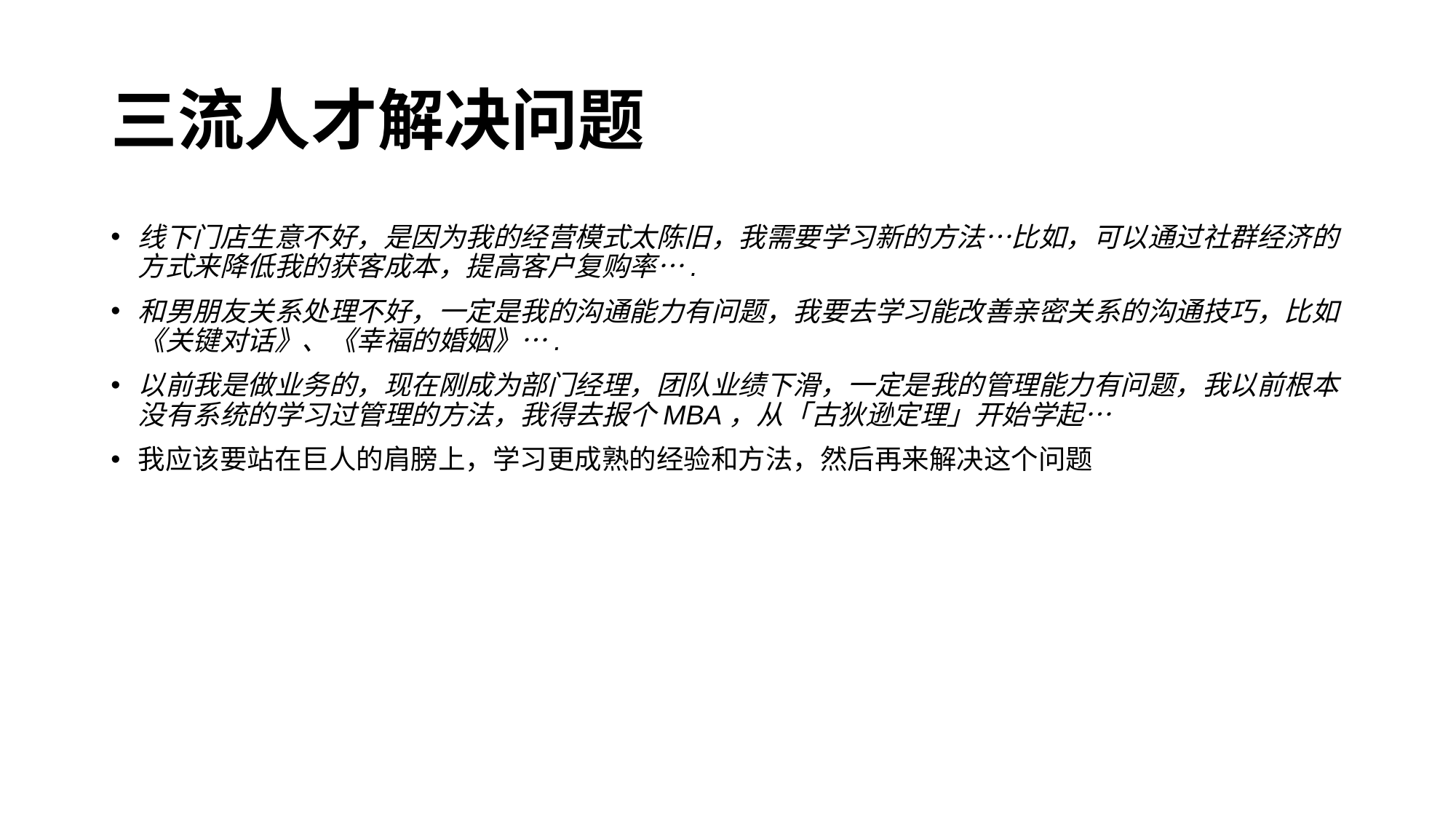

# 三流人才解决问题
线下门店生意不好，是因为我的经营模式太陈旧，我需要学习新的方法…比如，可以通过社群经济的方式来降低我的获客成本，提高客户复购率….
和男朋友关系处理不好，一定是我的沟通能力有问题，我要去学习能改善亲密关系的沟通技巧，比如《关键对话》、《幸福的婚姻》….
以前我是做业务的，现在刚成为部门经理，团队业绩下滑，一定是我的管理能力有问题，我以前根本没有系统的学习过管理的方法，我得去报个MBA，从「古狄逊定理」开始学起…
我应该要站在巨人的肩膀上，学习更成熟的经验和方法，然后再来解决这个问题